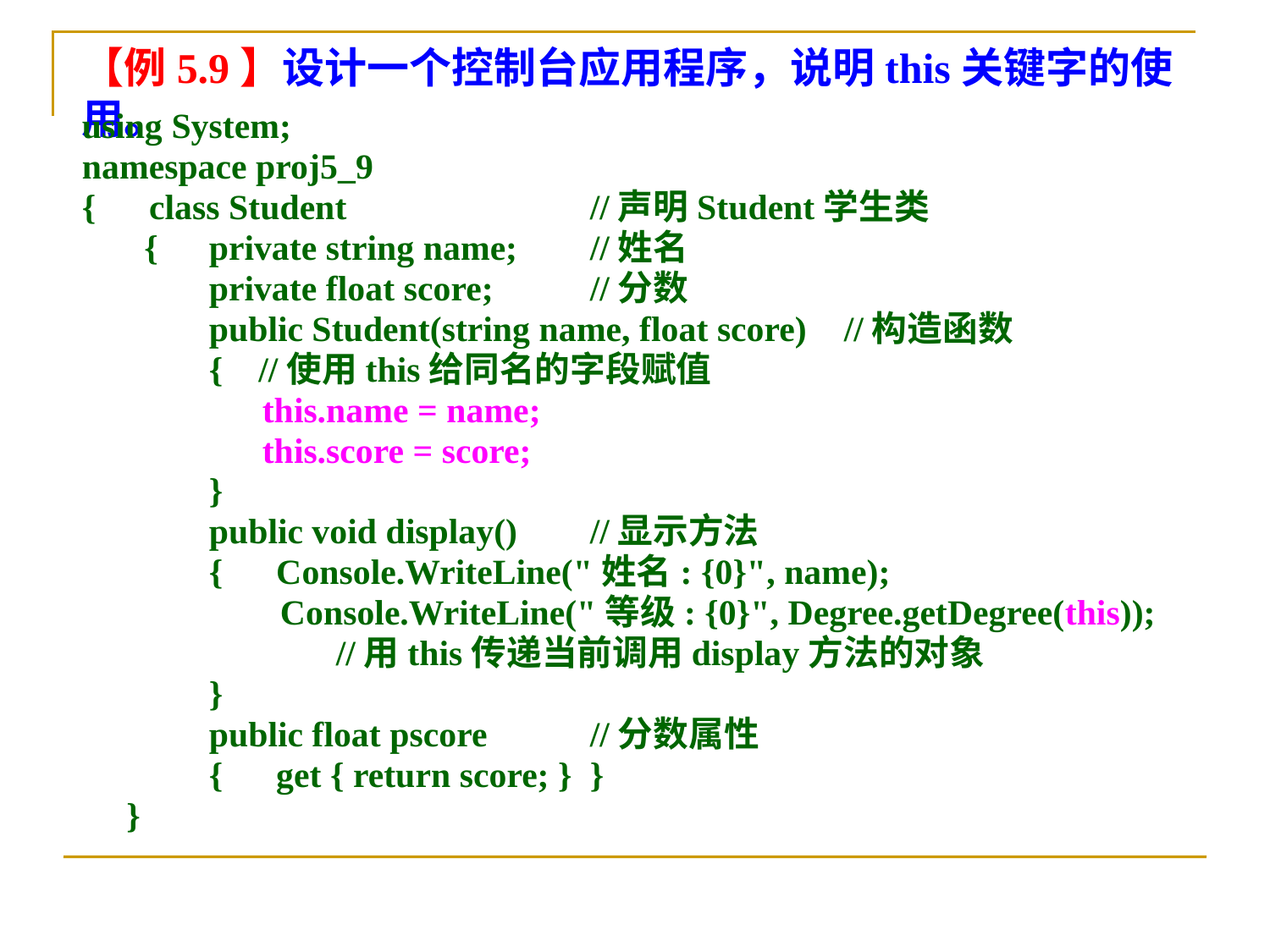

【例5.9】设计一个控制台应用程序，说明this关键字的使用。
using System;
namespace proj5_9
{      class Student		//声明Student学生类
       {	private string name;	//姓名
        	private float score;	//分数
        	public Student(string name, float score)	//构造函数
        	{    //使用this给同名的字段赋值
         	      this.name = name;
          	      this.score = score;
        	}
        	public void display()	//显示方法
        	{      Console.WriteLine("姓名: {0}", name);
            	        Console.WriteLine("等级: {0}", Degree.getDegree(this));
            		//用this传递当前调用display方法的对象
       	}
        	public float pscore	//分数属性
        	{      get { return score; } 	}
     }